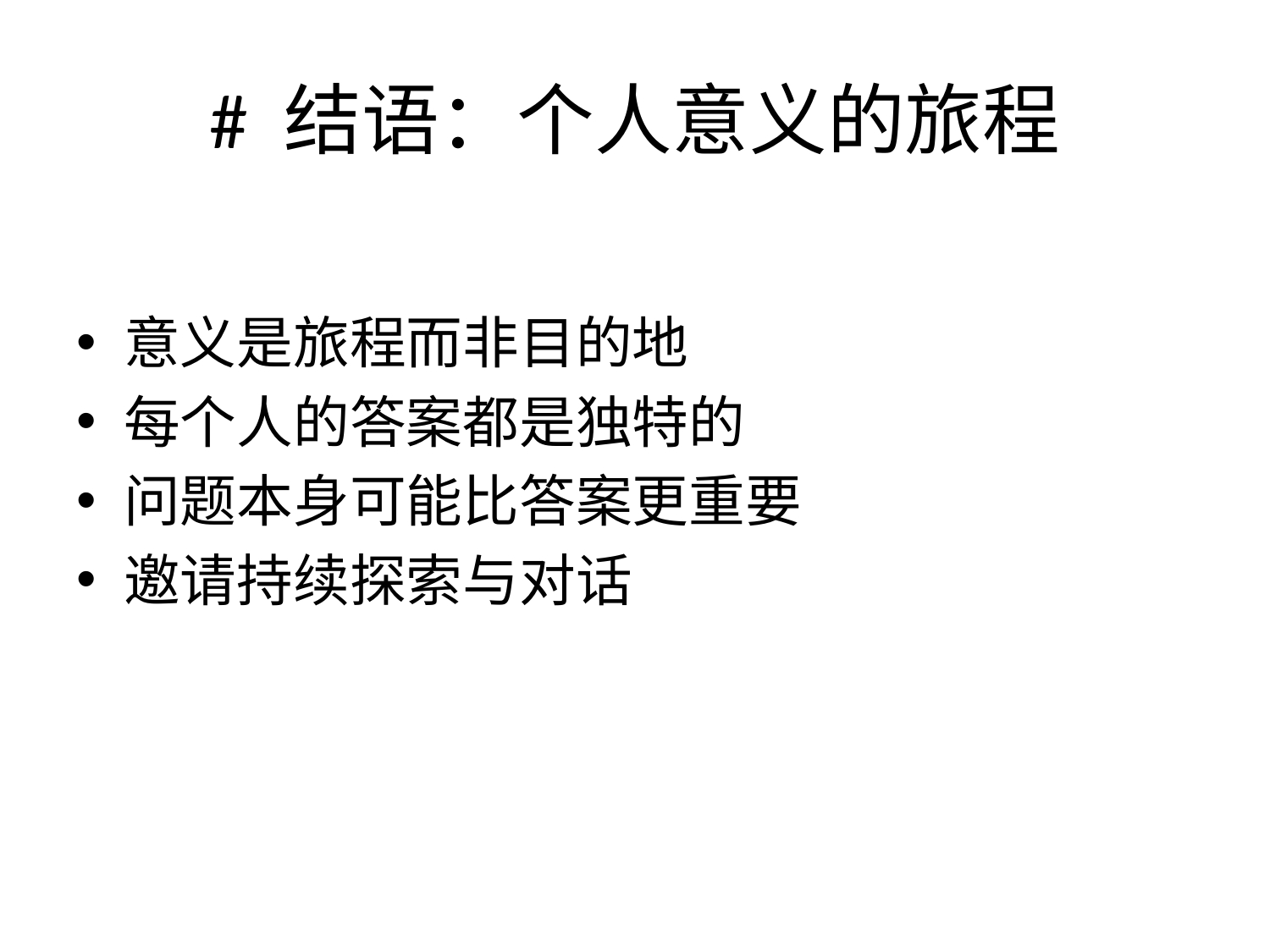

# # 结语：个人意义的旅程

意义是旅程而非目的地
每个人的答案都是独特的
问题本身可能比答案更重要
邀请持续探索与对话